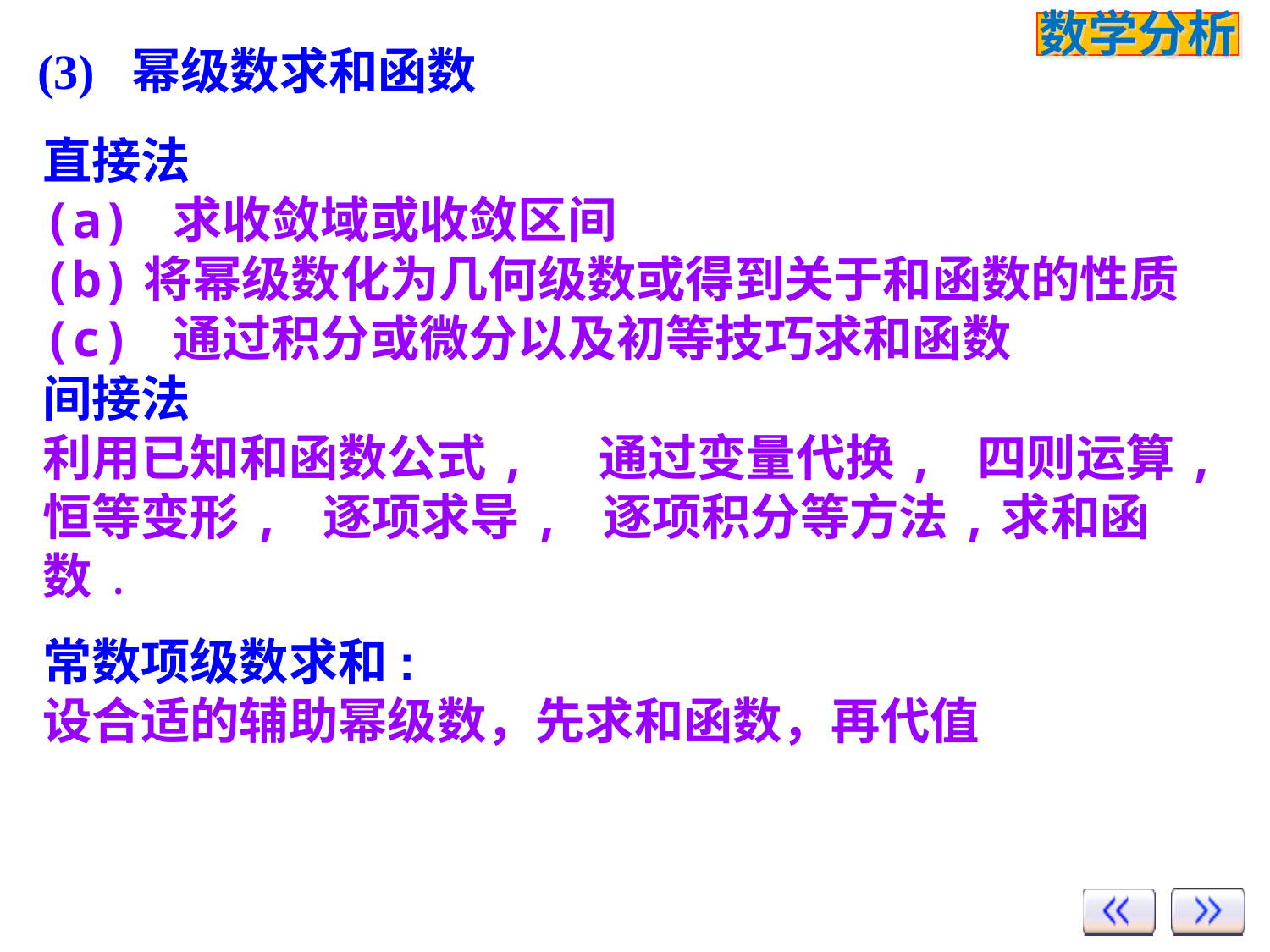

(3)  幂级数求和函数

直接法
(a) 求收敛域或收敛区间
(b)将幂级数化为几何级数或得到关于和函数的性质
(c) 通过积分或微分以及初等技巧求和函数

间接法
利用已知和函数公式,  通过变量代换, 四则运算, 恒等变形, 逐项求导, 逐项积分等方法,求和函数.

常数项级数求和:
设合适的辅助幂级数，先求和函数，再代值